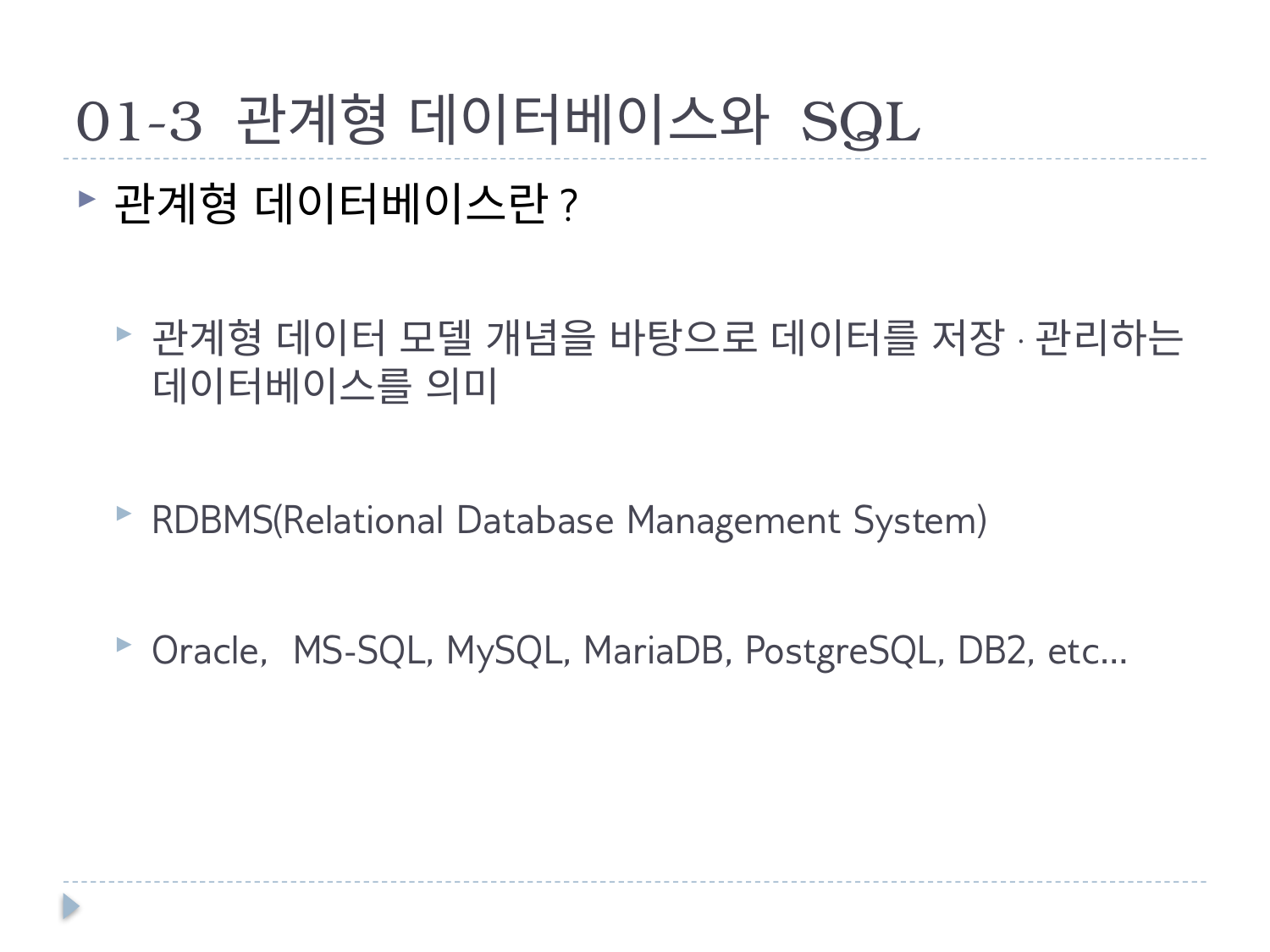

# 01-3 관계형 데이터베이스와 SQL
관계형 데이터베이스란?

관계형 데이터 모델 개념을 바탕으로 데이터를 저장·관리하는 데이터베이스를 의미

RDBMS(Relational Database Management System)

Oracle,  MS-SQL, MySQL, MariaDB, PostgreSQL, DB2, etc…